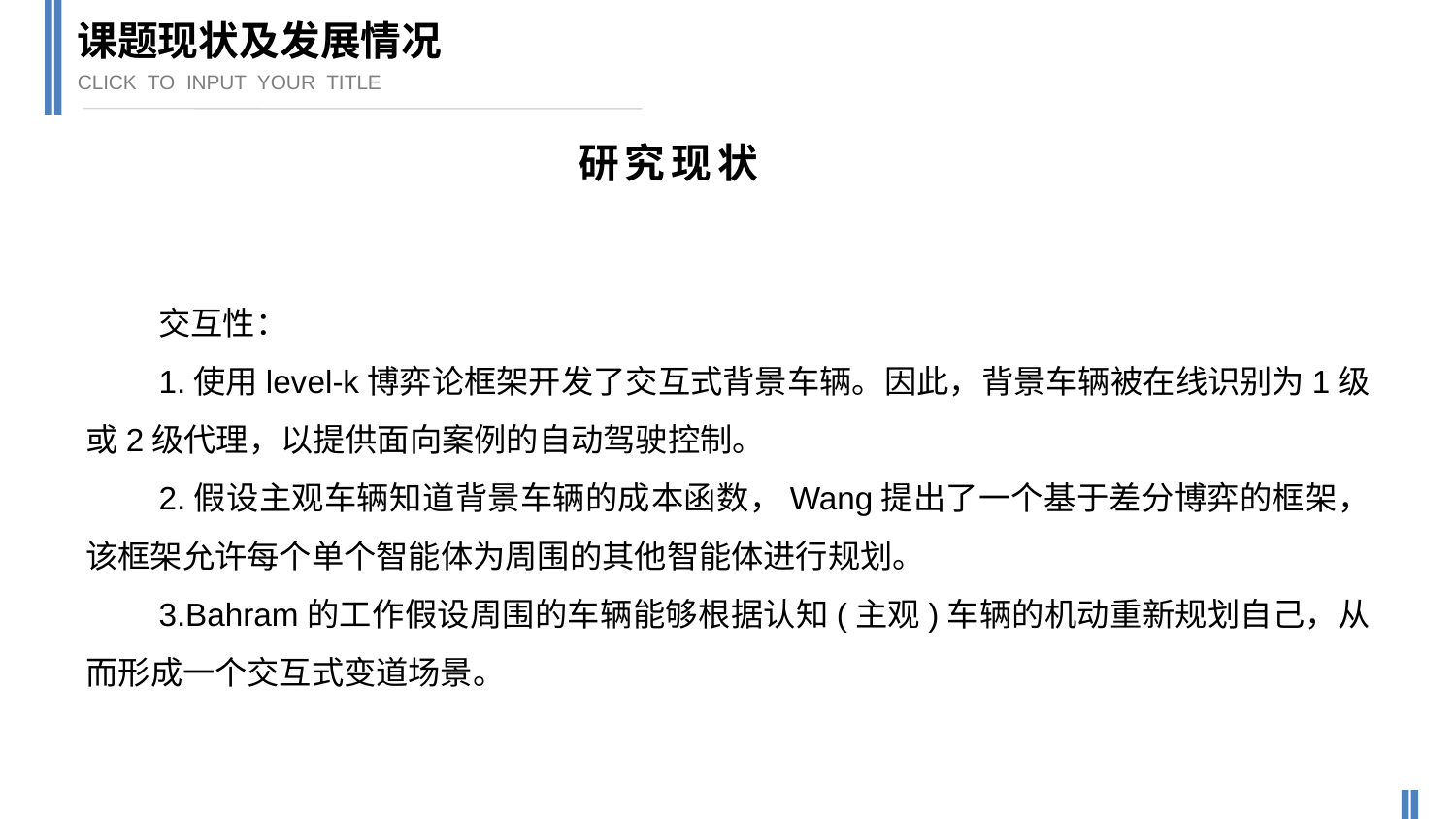

课题现状及发展情况
CLICK  TO  INPUT  YOUR  TITLE
研究现状
交互性：
1.使用level-k博弈论框架开发了交互式背景车辆。因此，背景车辆被在线识别为1级或2级代理，以提供面向案例的自动驾驶控制。
2.假设主观车辆知道背景车辆的成本函数，Wang提出了一个基于差分博弈的框架，该框架允许每个单个智能体为周围的其他智能体进行规划。
3.Bahram的工作假设周围的车辆能够根据认知(主观)车辆的机动重新规划自己，从而形成一个交互式变道场景。